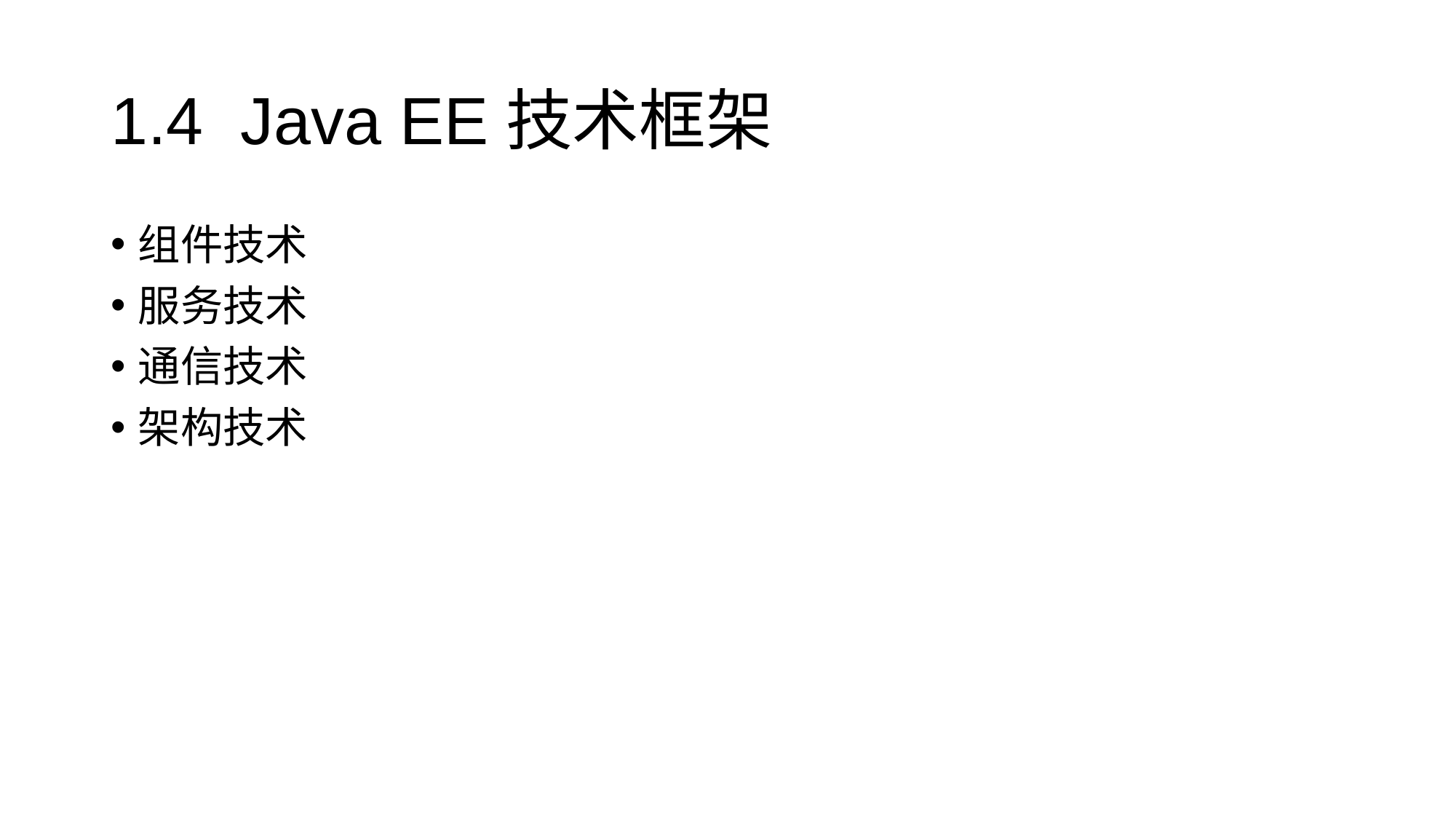

# 1.4  Java EE技术框架
组件技术
服务技术
通信技术
架构技术